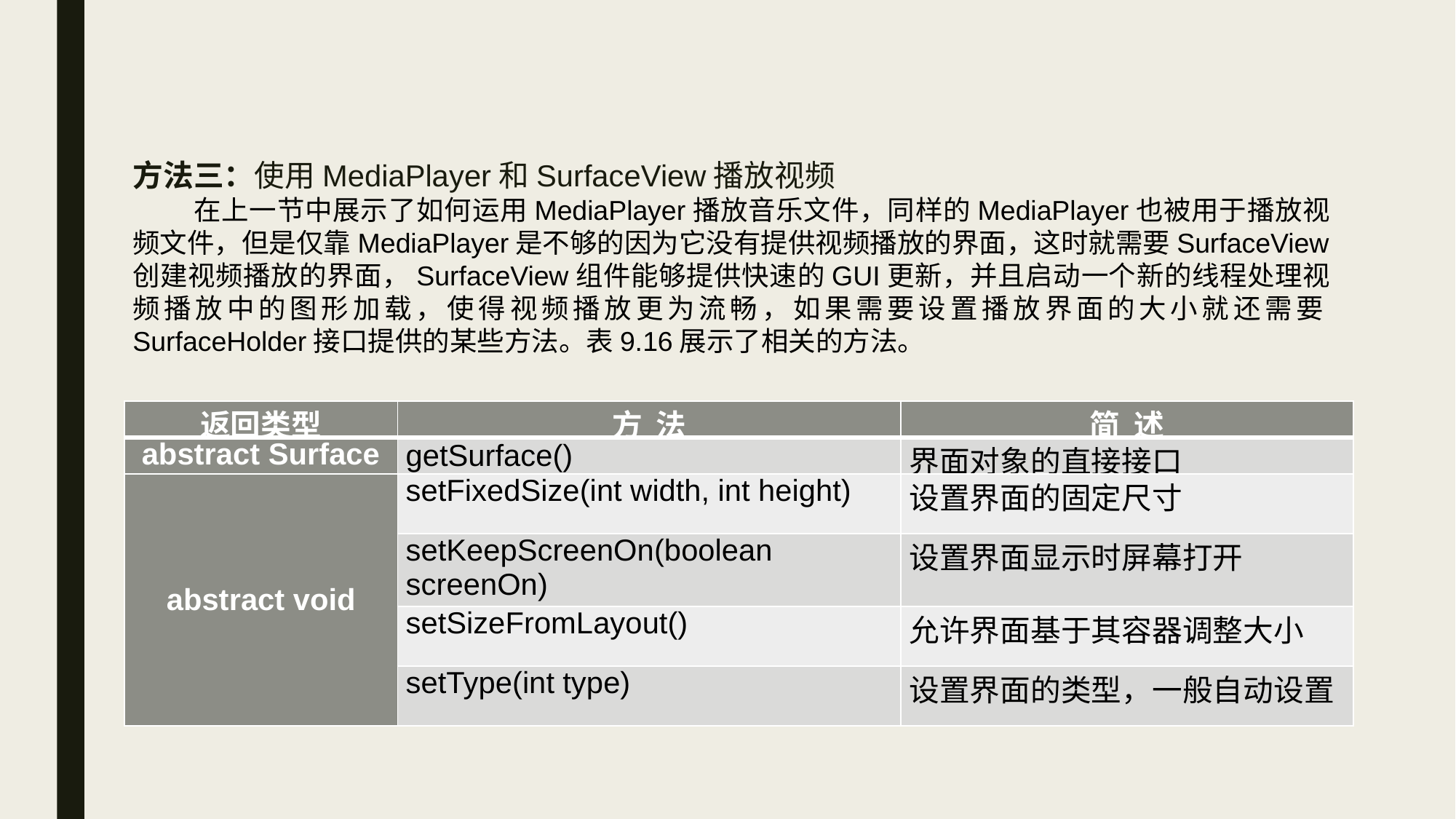

方法三：使用MediaPlayer和SurfaceView播放视频
        在上一节中展示了如何运用MediaPlayer播放音乐文件，同样的MediaPlayer也被用于播放视频文件，但是仅靠MediaPlayer是不够的因为它没有提供视频播放的界面，这时就需要SurfaceView创建视频播放的界面，SurfaceView组件能够提供快速的GUI更新，并且启动一个新的线程处理视频播放中的图形加载，使得视频播放更为流畅，如果需要设置播放界面的大小就还需要SurfaceHolder接口提供的某些方法。表9.16展示了相关的方法。

| 返回类型 | 方 法 | 简 述 |
| --- | --- | --- |
| abstract Surface | getSurface() | 界面对象的直接接口 |
| abstract void | setFixedSize(int width, int height) | 设置界面的固定尺寸 |
|  | setKeepScreenOn(boolean screenOn) | 设置界面显示时屏幕打开 |
|  | setSizeFromLayout() | 允许界面基于其容器调整大小 |
|  | setType(int type) | 设置界面的类型，一般自动设置 |